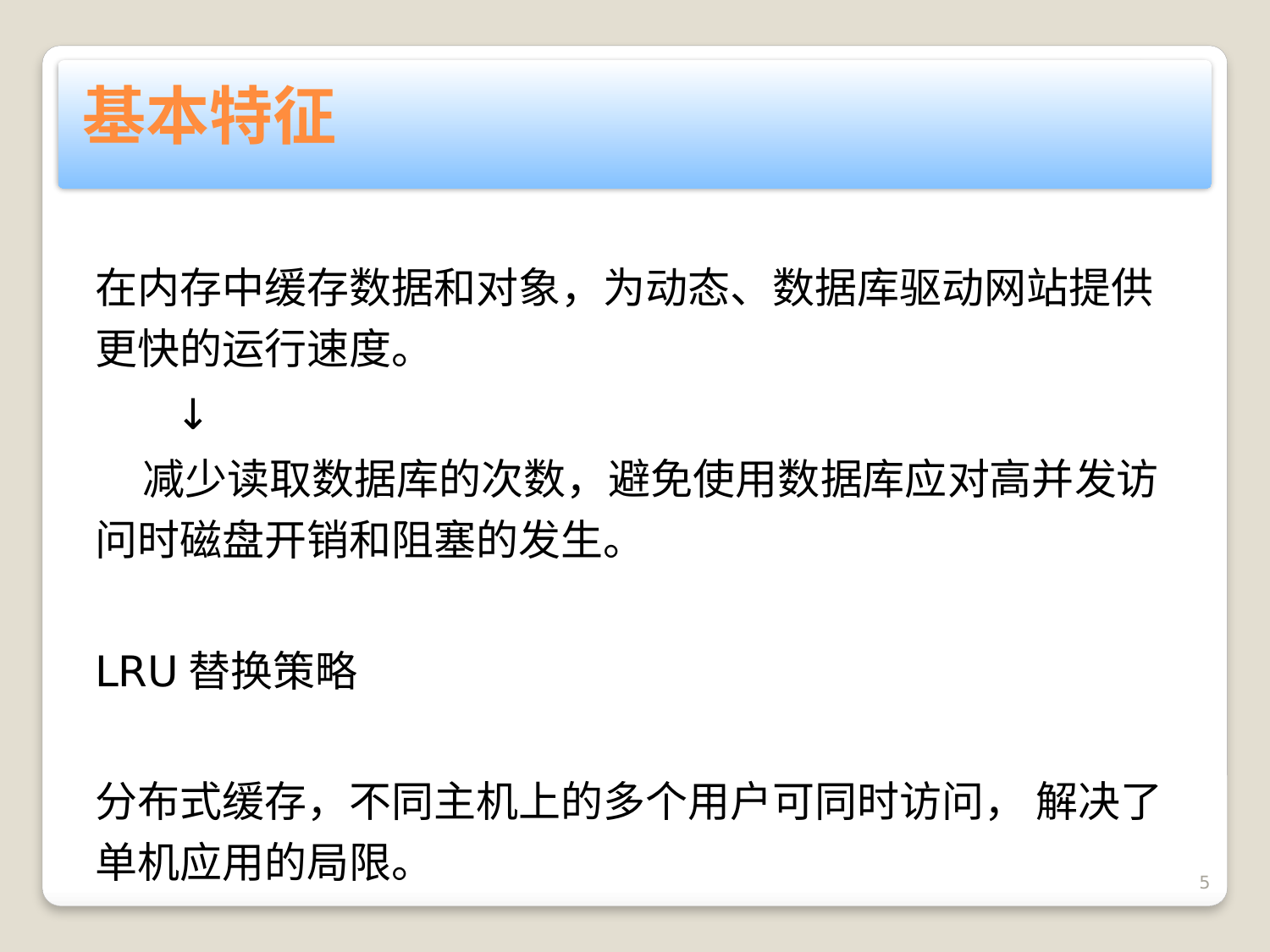

基本特征
在内存中缓存数据和对象，为动态、数据库驱动网站提供更快的运行速度。
      ↓
    减少读取数据库的次数，避免使用数据库应对高并发访问时磁盘开销和阻塞的发生。

LRU替换策略

分布式缓存，不同主机上的多个用户可同时访问， 解决了单机应用的局限。
5